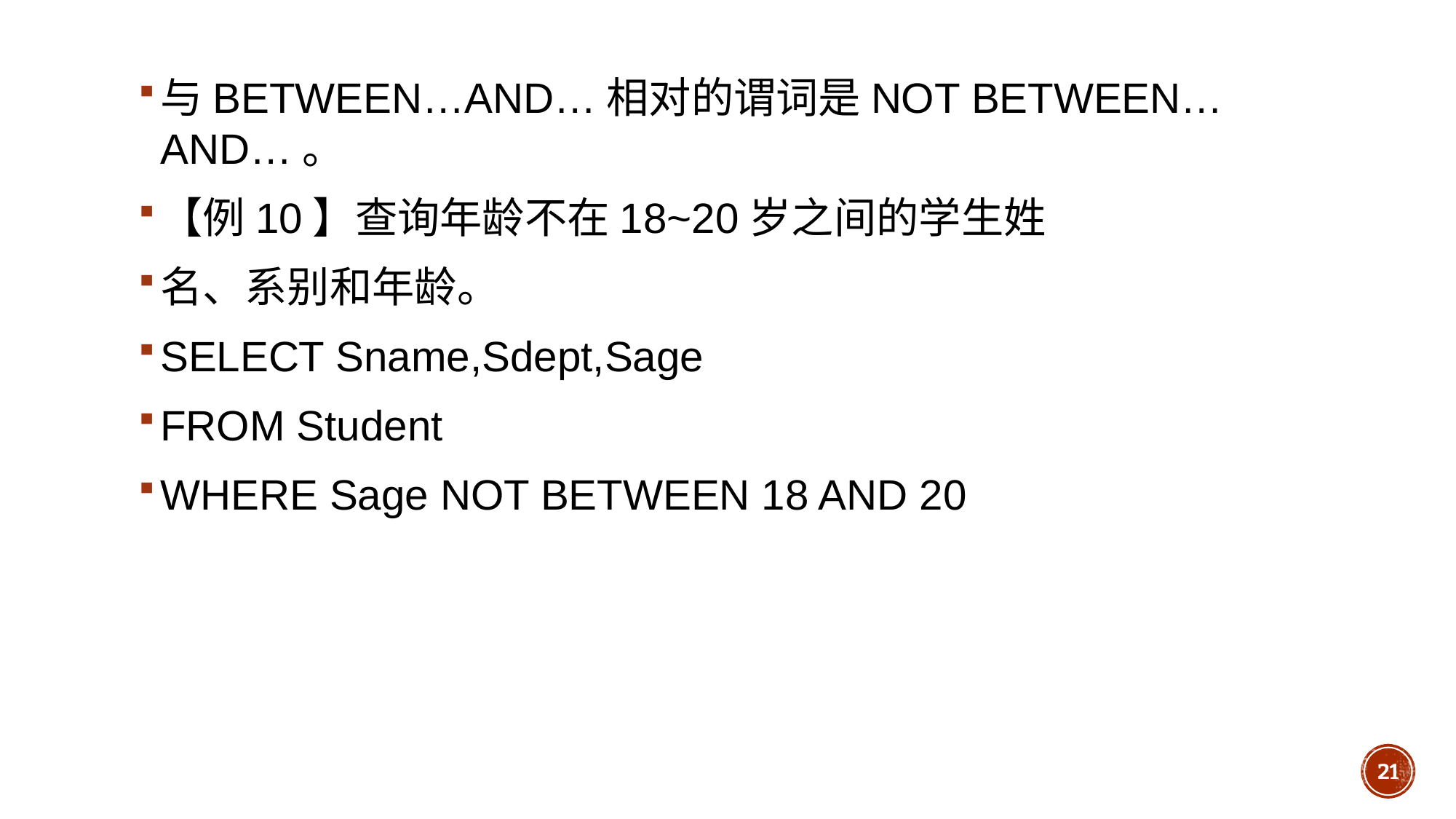

与BETWEEN…AND…相对的谓词是NOT BETWEEN…AND…。
【例10】查询年龄不在18~20岁之间的学生姓
名、系别和年龄。
SELECT Sname,Sdept,Sage
FROM Student
WHERE Sage NOT BETWEEN 18 AND 20

21